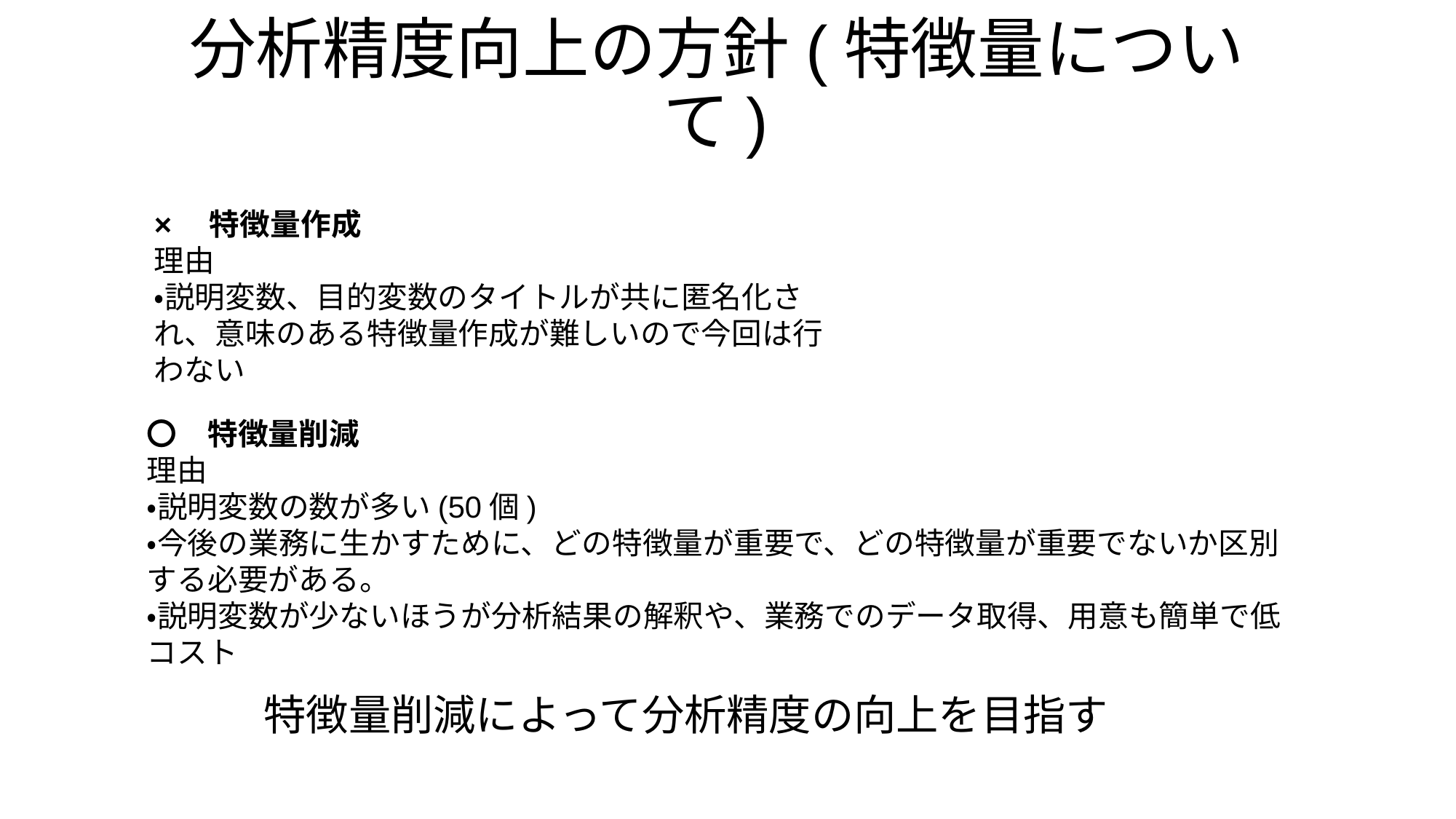

# 分析精度向上の方針(特徴量について)
×　特徴量作成
理由
・説明変数、目的変数のタイトルが共に匿名化され、意味のある特徴量作成が難しいので今回は行わない

〇　特徴量削減
理由
・説明変数の数が多い(50個)
・今後の業務に生かすために、どの特徴量が重要で、どの特徴量が重要でないか区別する必要がある。
・説明変数が少ないほうが分析結果の解釈や、業務でのデータ取得、用意も簡単で低コスト
特徴量削減によって分析精度の向上を目指す